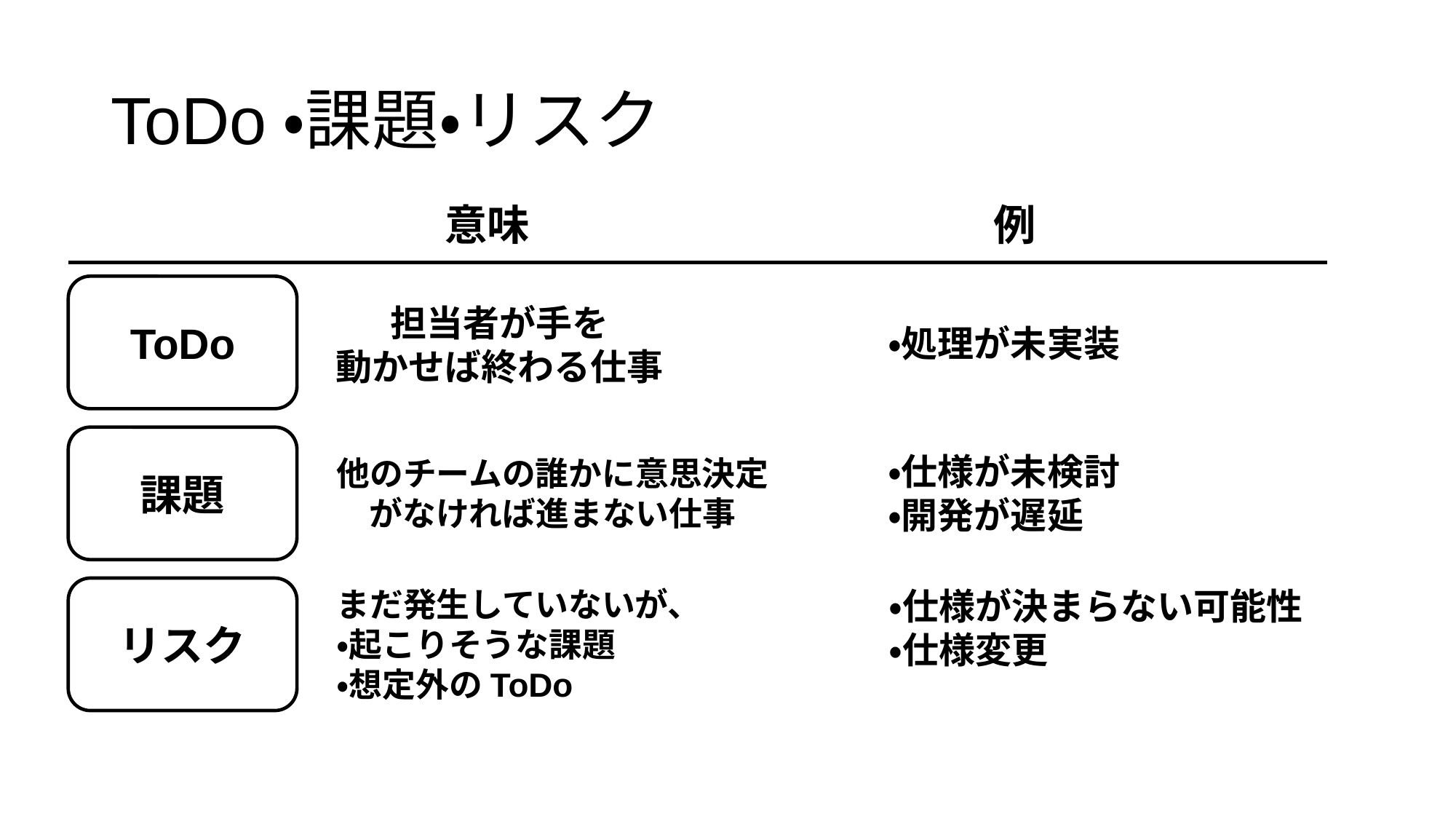

# ToDo・課題・リスク
意味
例
ToDo
担当者が手を
動かせば終わる仕事
・処理が未実装
課題
・仕様が未検討
・開発が遅延
他のチームの誰かに意思決定
がなければ進まない仕事
リスク
・仕様が決まらない可能性
・仕様変更
まだ発生していないが、
・起こりそうな課題
・想定外のToDo